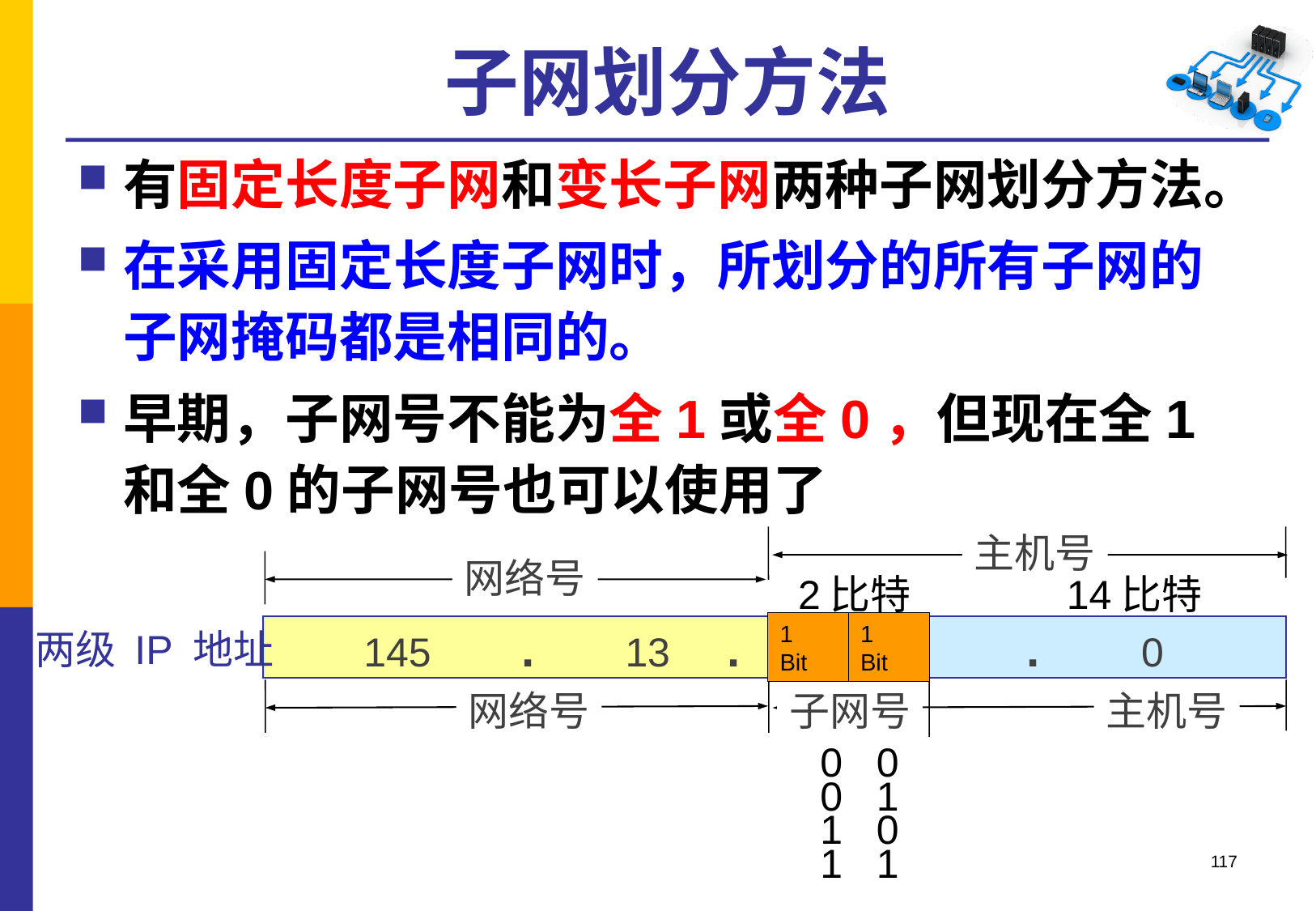

# 子网划分方法
有固定长度子网和变长子网两种子网划分方法。
在采用固定长度子网时，所划分的所有子网的子网掩码都是相同的。
早期，子网号不能为全1或全0，但现在全1和全0的子网号也可以使用了
主机号

网络号

      2比特                14比特

1
Bit
1
Bit
145        .        13     .
0         .         0

两级 IP 地址

网络号
子网号

主机号

0   0
0   1
1   0
1   1
117